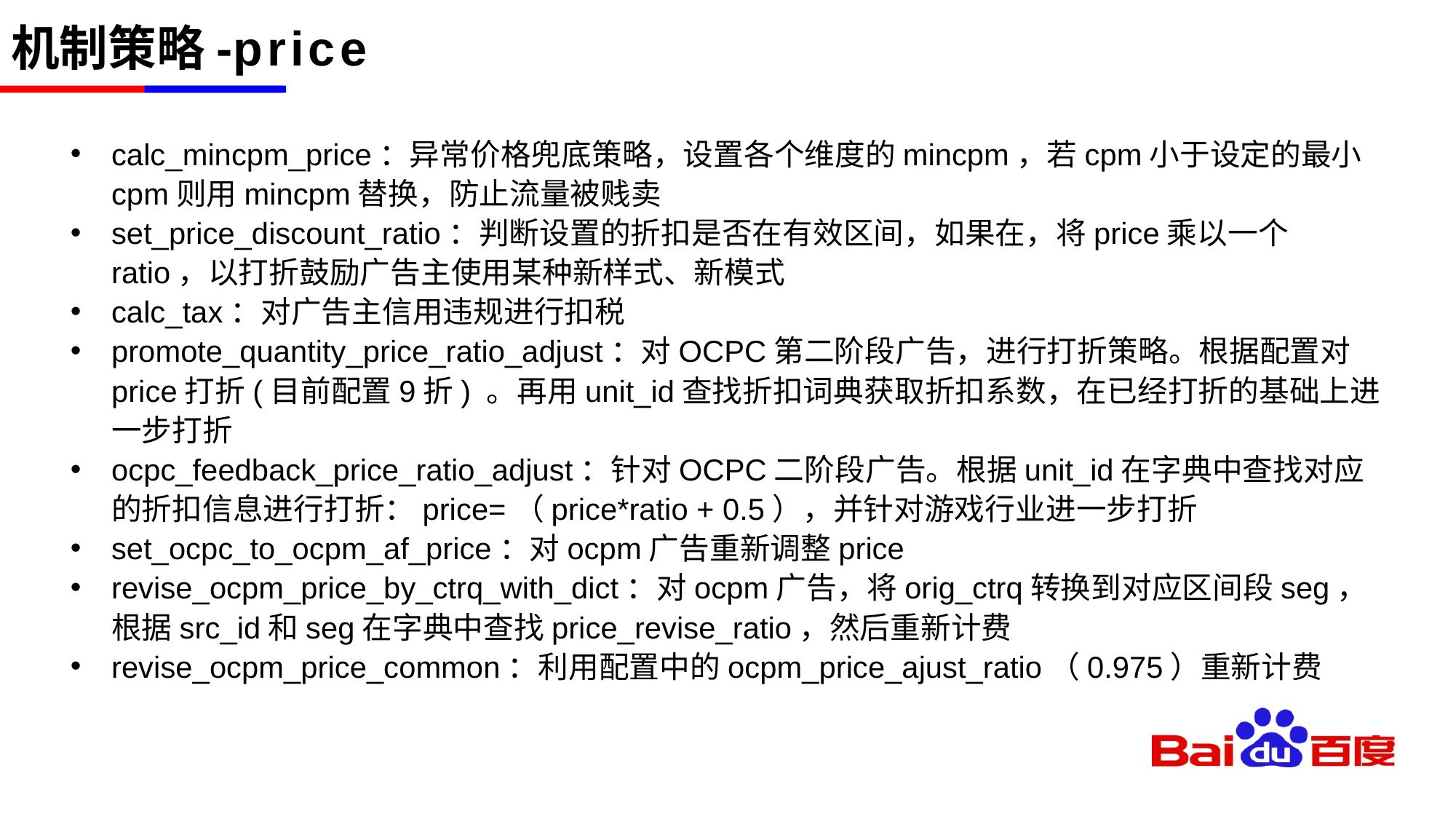

# 机制策略-price
calc_mincpm_price：异常价格兜底策略，设置各个维度的mincpm，若cpm小于设定的最小cpm则用mincpm替换，防止流量被贱卖
set_price_discount_ratio：判断设置的折扣是否在有效区间，如果在，将price乘以一个ratio，以打折鼓励广告主使用某种新样式、新模式
calc_tax：对广告主信用违规进行扣税
promote_quantity_price_ratio_adjust：对OCPC第二阶段广告，进行打折策略。根据配置对price打折(目前配置9折) 。再用unit_id查找折扣词典获取折扣系数，在已经打折的基础上进一步打折
ocpc_feedback_price_ratio_adjust：针对OCPC二阶段广告。根据unit_id在字典中查找对应的折扣信息进行打折：price=（price*ratio + 0.5），并针对游戏行业进一步打折
set_ocpc_to_ocpm_af_price：对ocpm广告重新调整price
revise_ocpm_price_by_ctrq_with_dict：对ocpm广告，将orig_ctrq转换到对应区间段seg，根据src_id和seg在字典中查找price_revise_ratio，然后重新计费
revise_ocpm_price_common：利用配置中的ocpm_price_ajust_ratio（0.975）重新计费